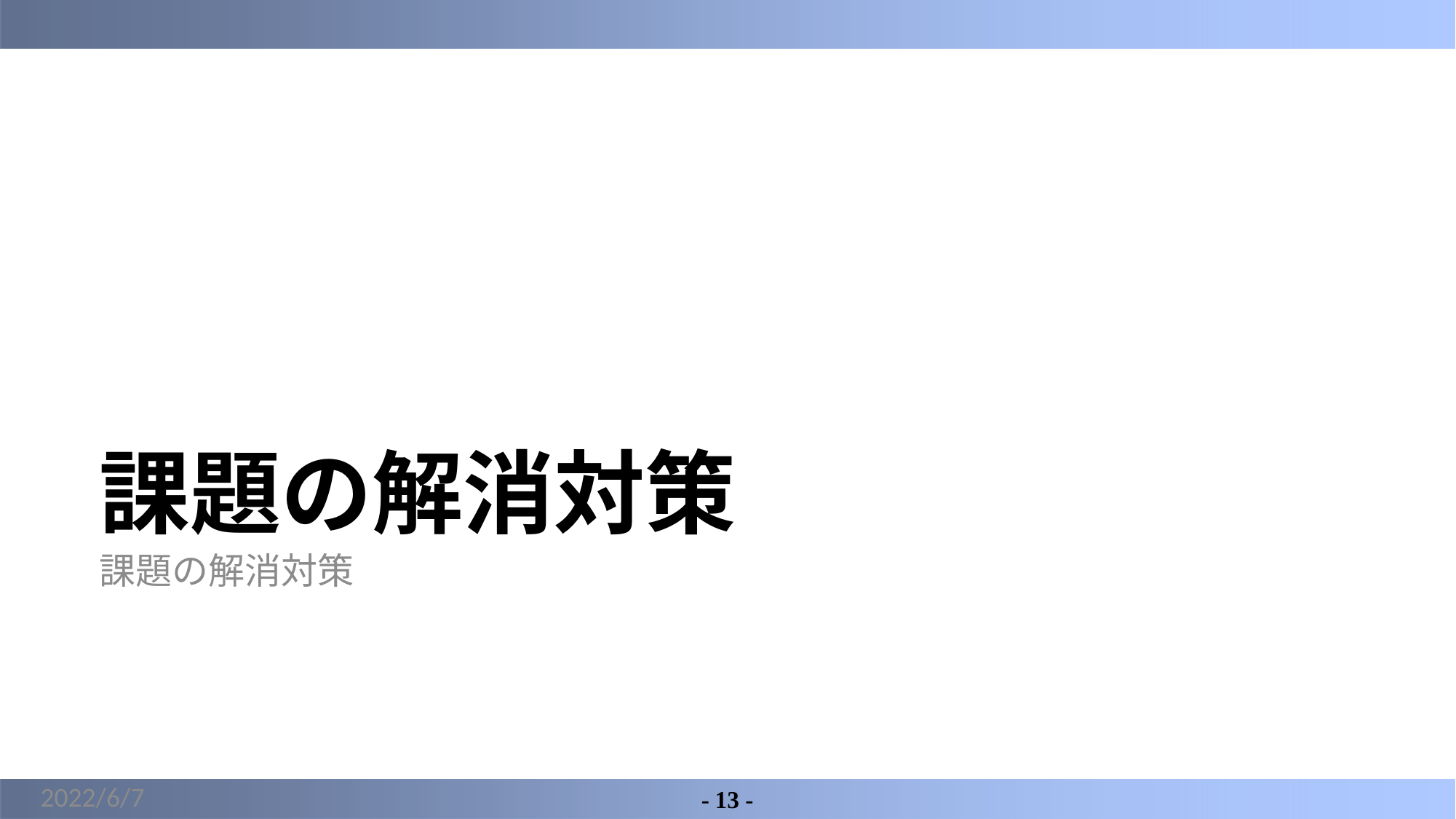

# 課題の解消対策
課題の解消対策
2022/6/7
- 13 -